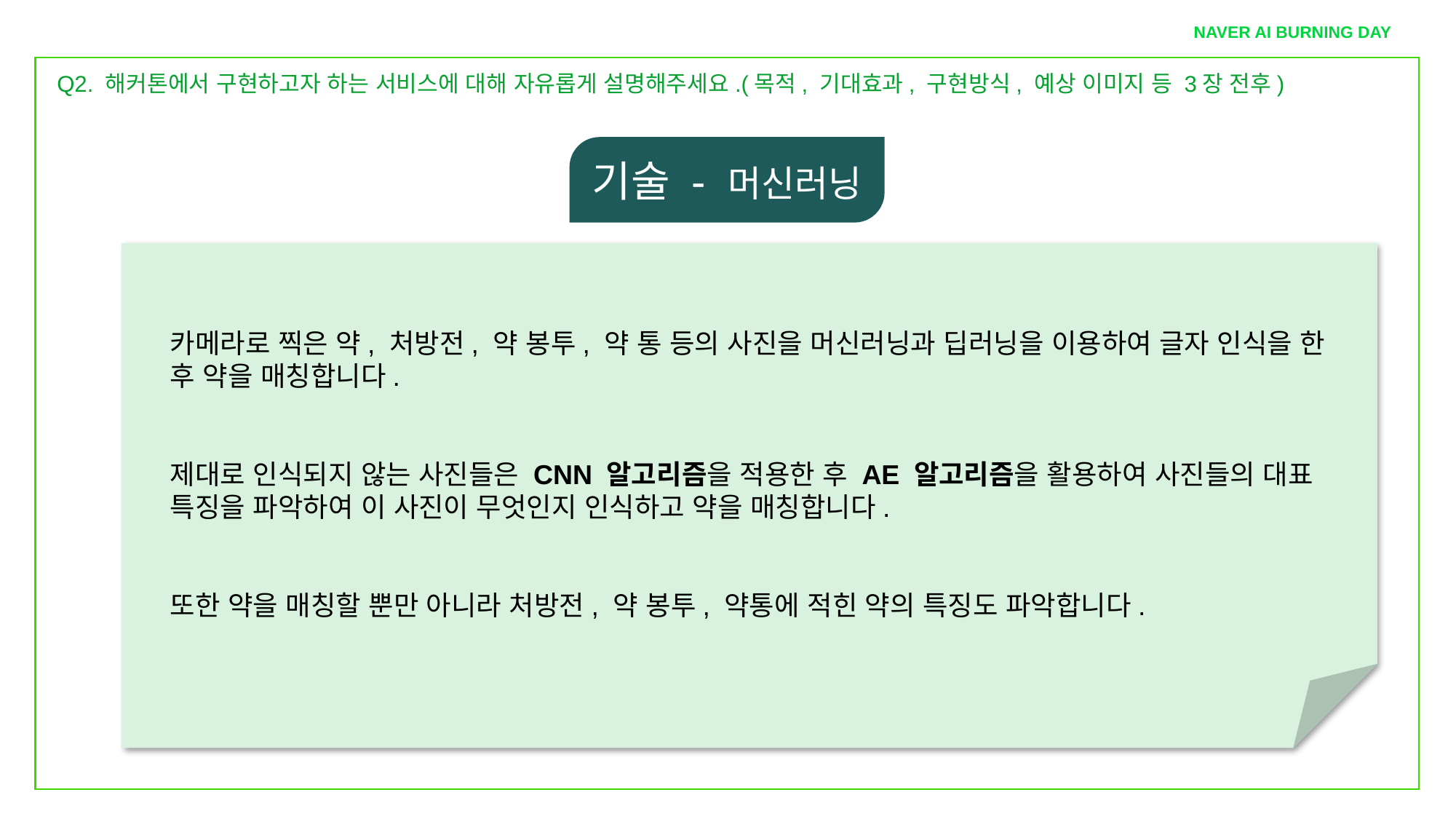

NAVER AI BURNING DAY

Q2. 해커톤에서 구현하고자 하는 서비스에 대해 자유롭게 설명해주세요.(목적, 기대효과, 구현방식, 예상 이미지 등 3장 전후)
기술 - 머신러닝

카메라로 찍은 약, 처방전, 약 봉투, 약 통 등의 사진을 머신러닝과 딥러닝을 이용하여 글자 인식을 한 후 약을 매칭합니다.

제대로 인식되지 않는 사진들은 CNN 알고리즘을 적용한 후 AE 알고리즘을 활용하여 사진들의 대표 특징을 파악하여 이 사진이 무엇인지 인식하고 약을 매칭합니다.

또한 약을 매칭할 뿐만 아니라 처방전, 약 봉투, 약통에 적힌 약의 특징도 파악합니다.